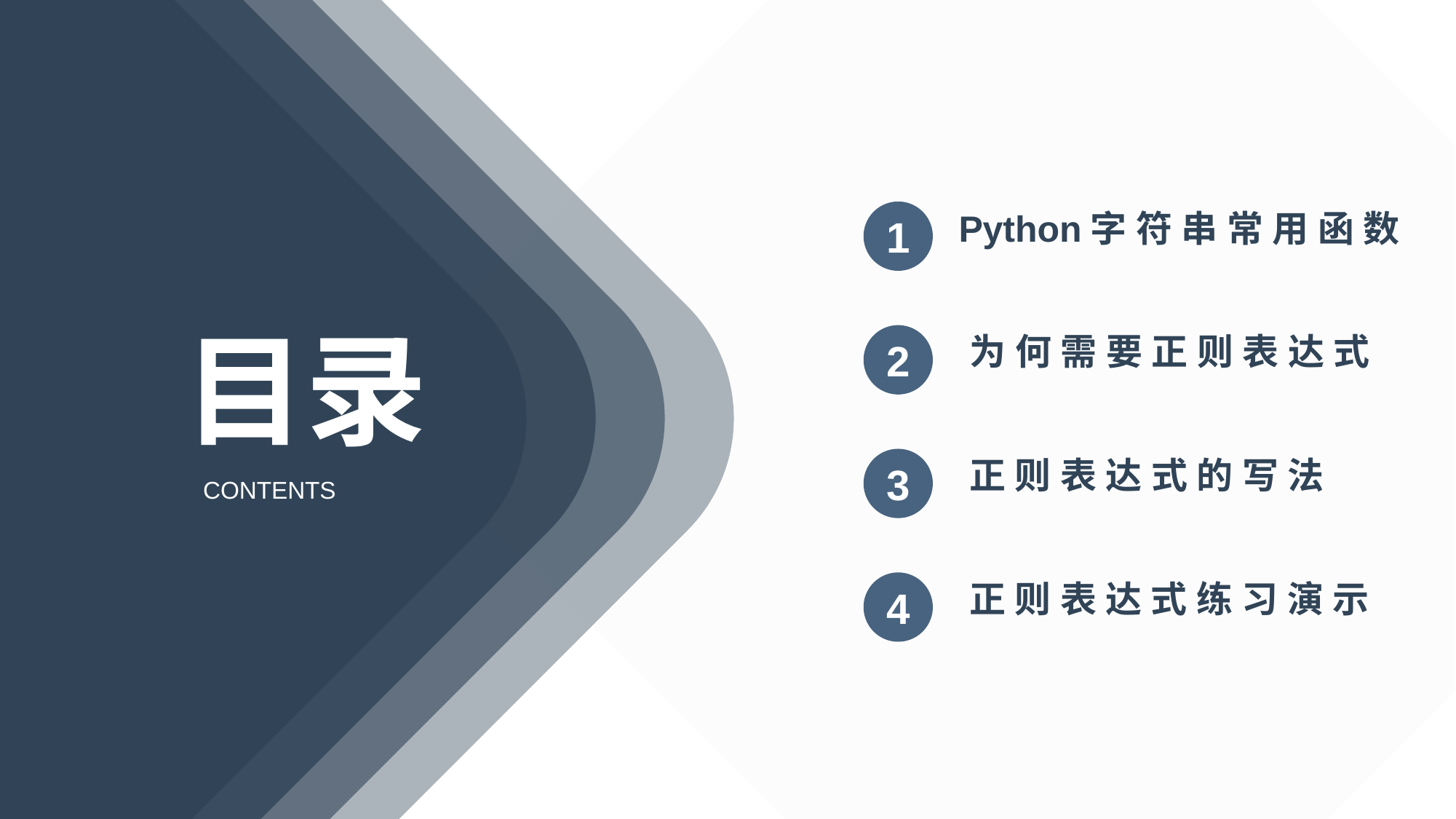

Python字符串常用函数
1
目录
CONTENTS
为何需要正则表达式
2
正则表达式的写法
3
正则表达式练习演示
4